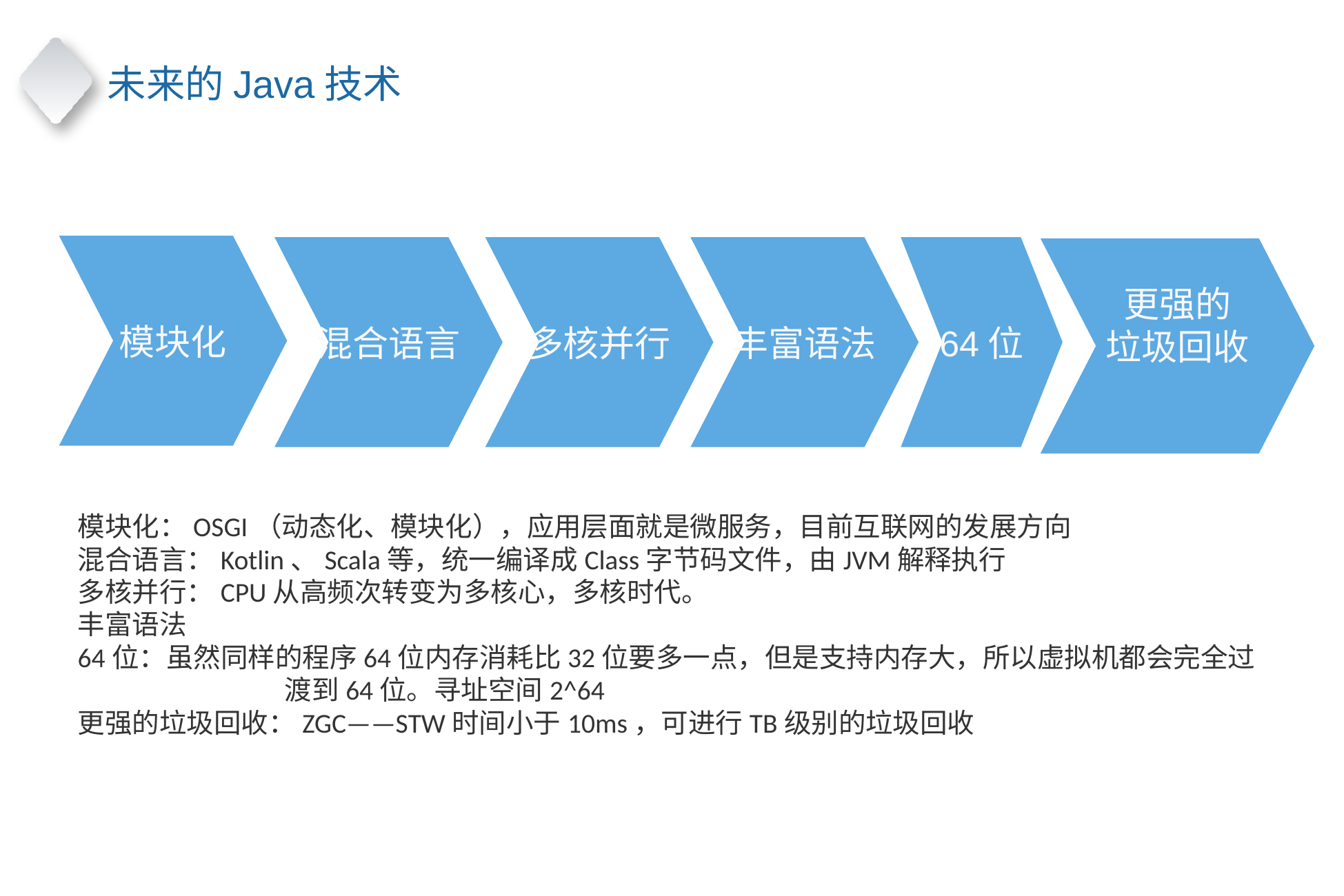

未来的Java技术
模块化
混合语言
多核并行
丰富语法
64位
更强的
垃圾回收

模块化：OSGI（动态化、模块化），应用层面就是微服务，目前互联网的发展方向
混合语言：Kotlin、Scala等，统一编译成Class字节码文件，由JVM解释执行
多核并行：CPU从高频次转变为多核心，多核时代。
丰富语法
64位：虽然同样的程序64位内存消耗比32位要多一点，但是支持内存大，所以虚拟机都会完全过		渡到64位。寻址空间2^64
更强的垃圾回收：ZGC——STW时间小于10ms，可进行TB级别的垃圾回收